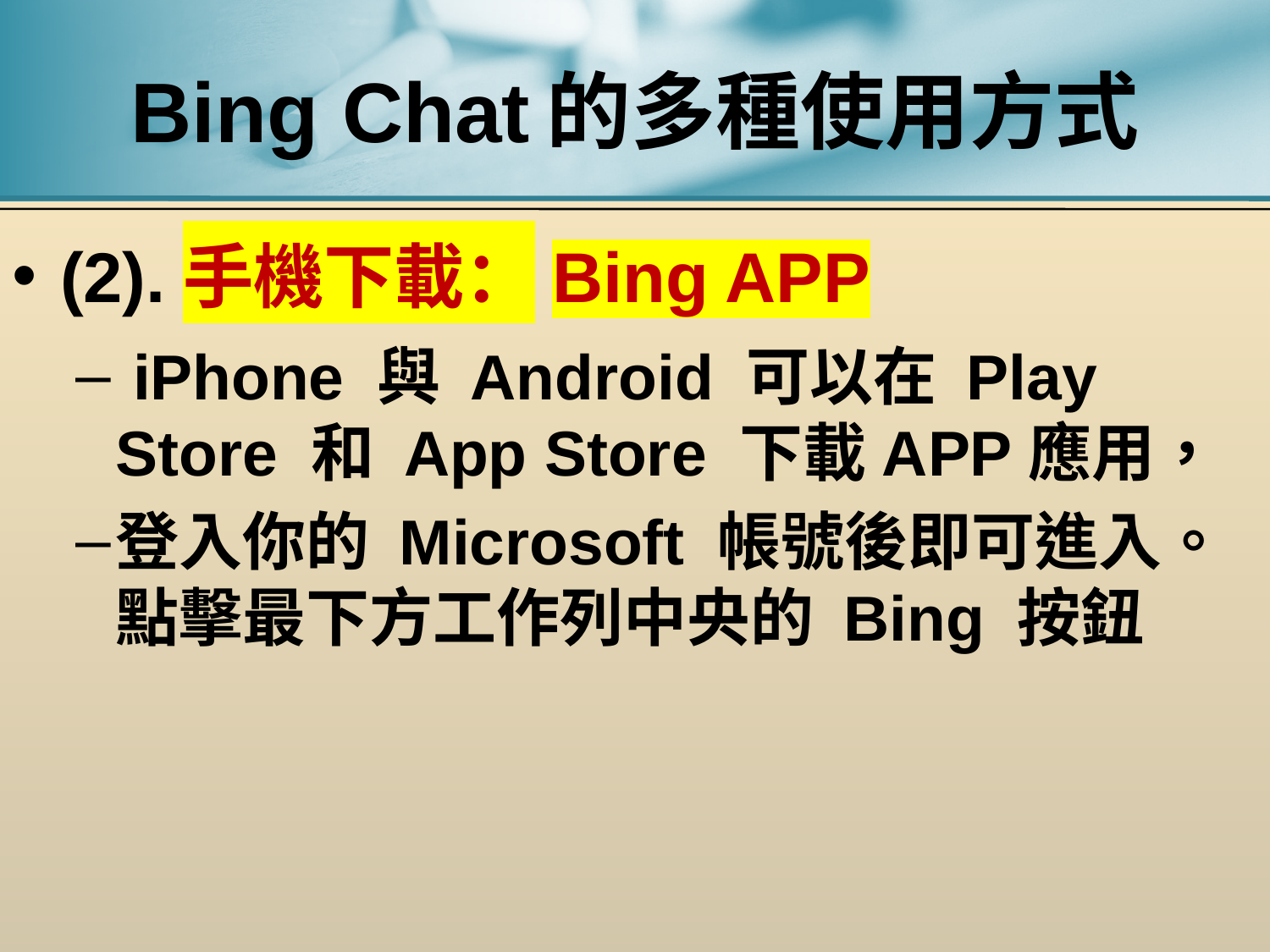

# Bing Chat的多種使用方式
(2).手機下載：Bing APP
 iPhone 與 Android 可以在 Play Store 和 App Store 下載APP應用，
登入你的 Microsoft 帳號後即可進入。點擊最下方工作列中央的 Bing 按鈕